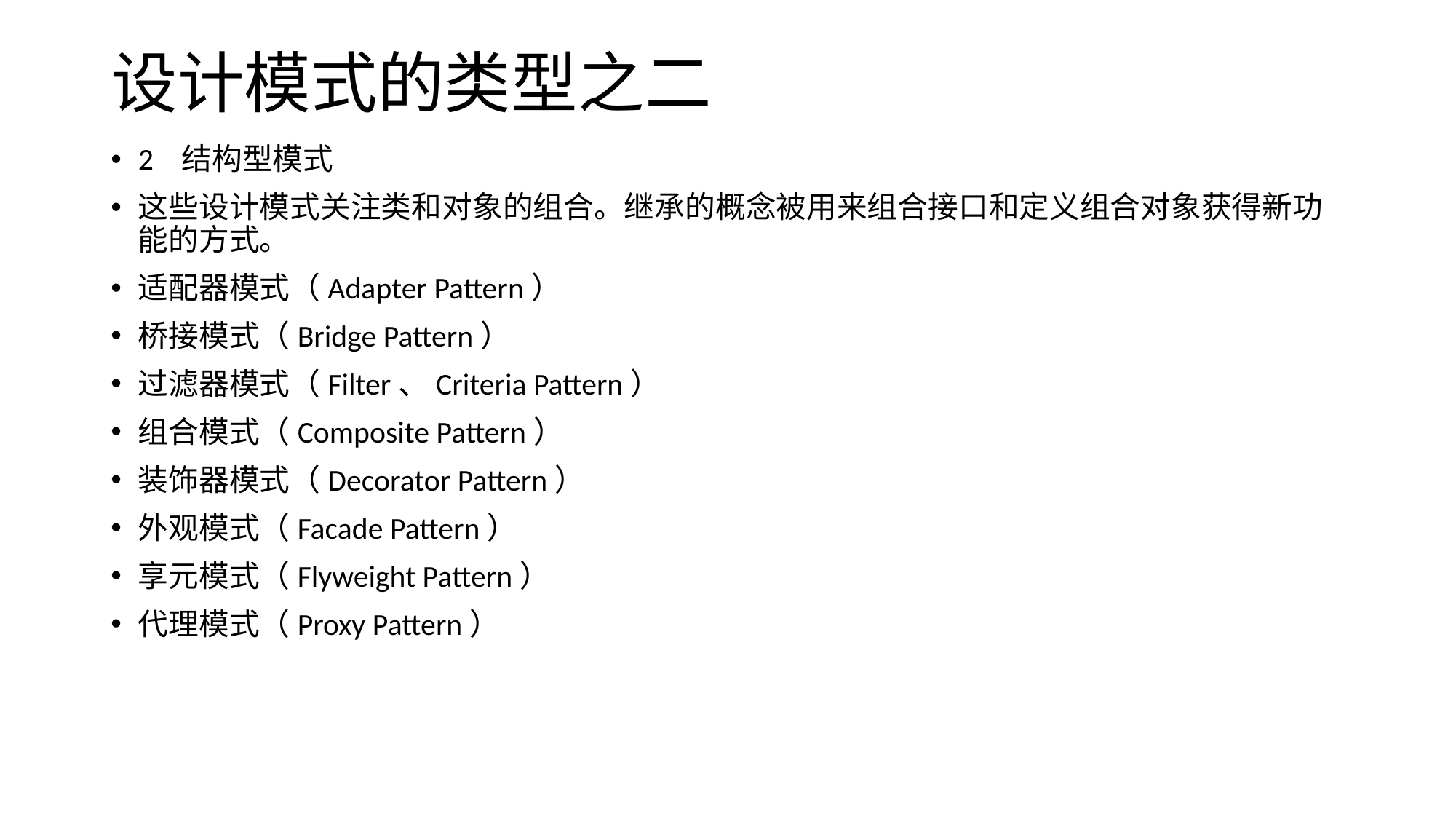

# 设计模式的类型之二
2   结构型模式
这些设计模式关注类和对象的组合。继承的概念被用来组合接口和定义组合对象获得新功能的方式。
适配器模式（Adapter Pattern）
桥接模式（Bridge Pattern）
过滤器模式（Filter、Criteria Pattern）
组合模式（Composite Pattern）
装饰器模式（Decorator Pattern）
外观模式（Facade Pattern）
享元模式（Flyweight Pattern）
代理模式（Proxy Pattern）